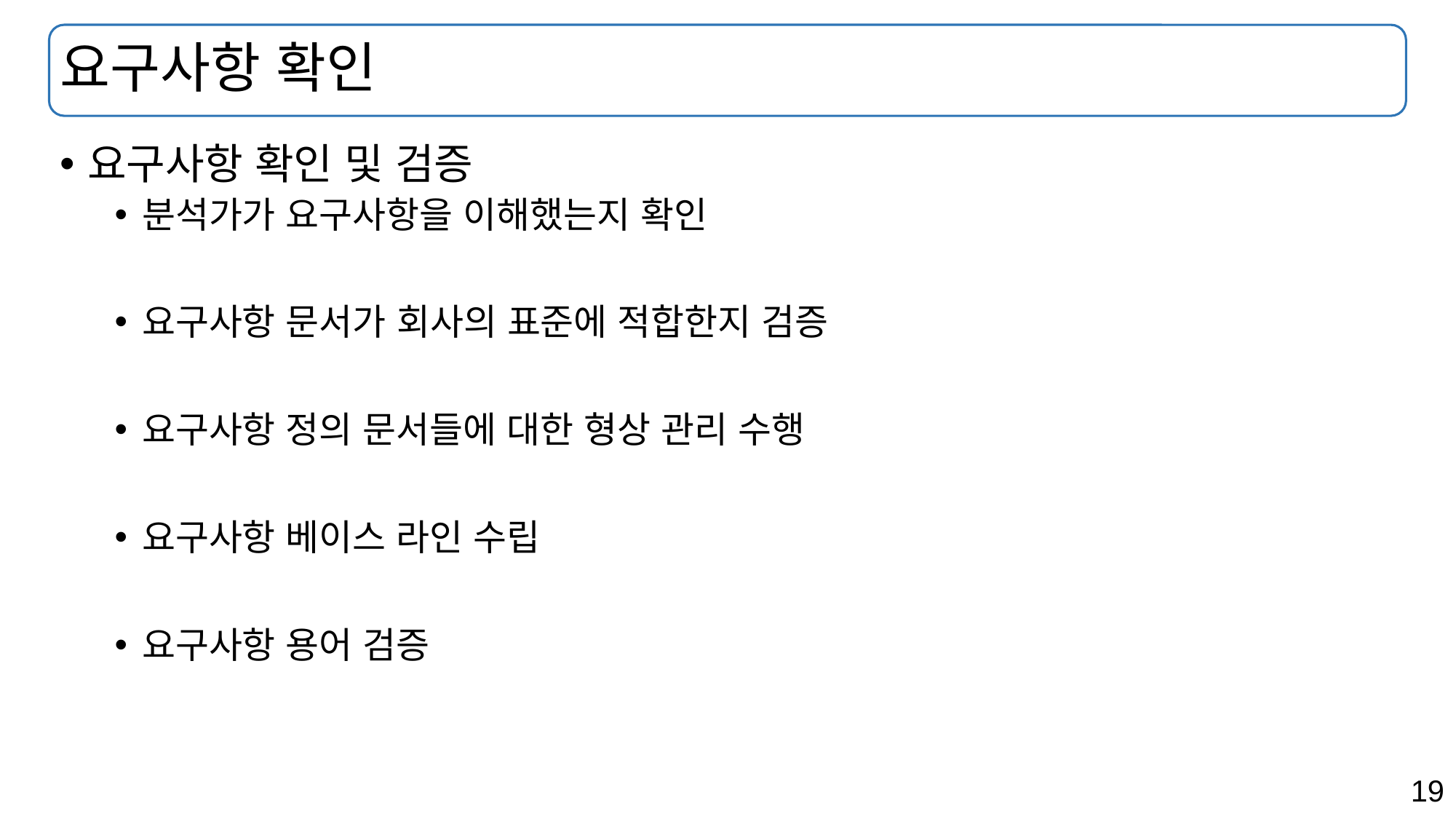

# 요구사항 확인
요구사항 확인 및 검증
분석가가 요구사항을 이해했는지 확인

요구사항 문서가 회사의 표준에 적합한지 검증

요구사항 정의 문서들에 대한 형상 관리 수행

요구사항 베이스 라인 수립

요구사항 용어 검증